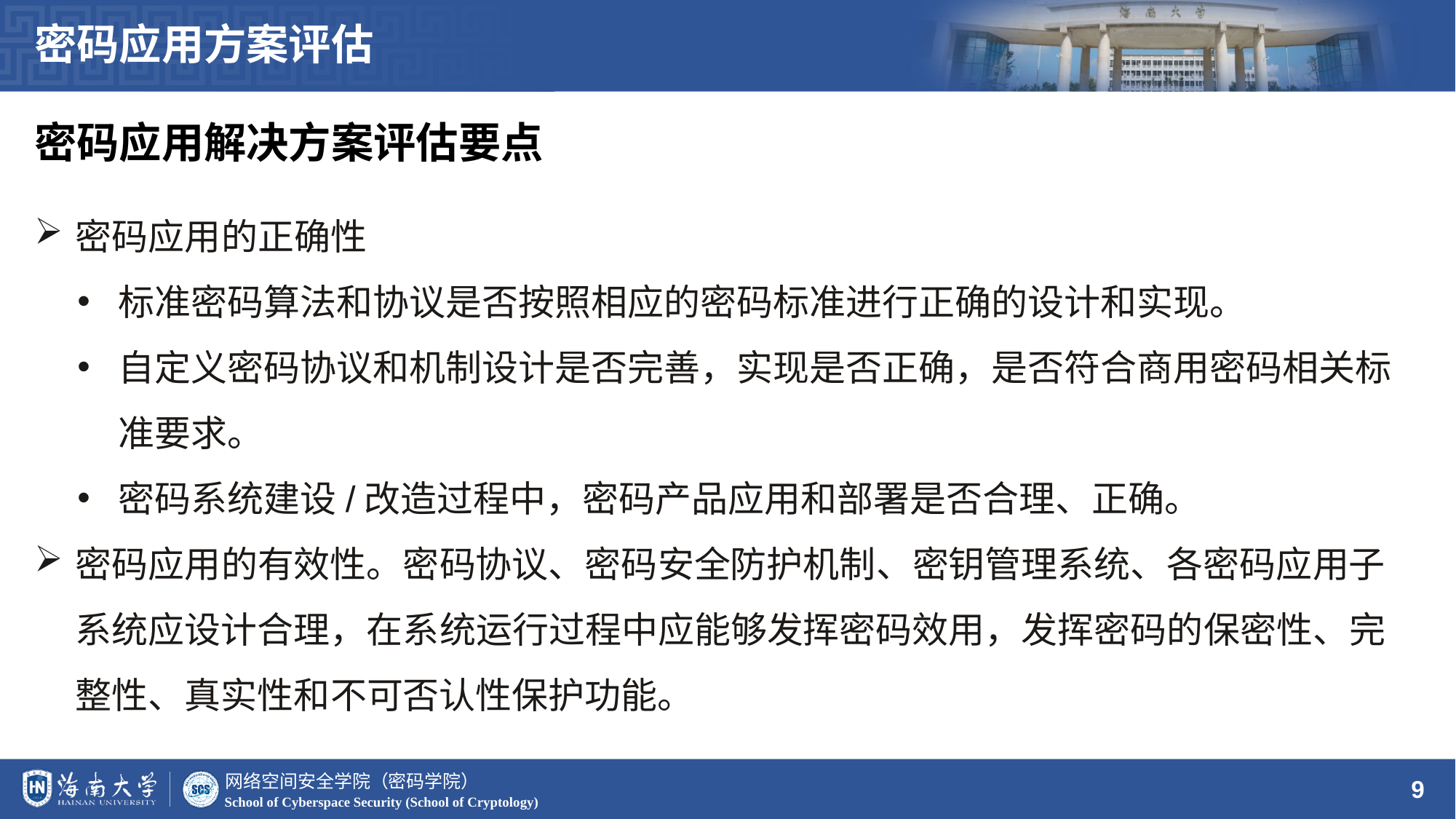

密码应用方案评估
密码应用解决方案评估要点
密码应用的正确性
标准密码算法和协议是否按照相应的密码标准进行正确的设计和实现。
自定义密码协议和机制设计是否完善，实现是否正确，是否符合商用密码相关标准要求。
密码系统建设/改造过程中，密码产品应用和部署是否合理、正确。
密码应用的有效性。密码协议、密码安全防护机制、密钥管理系统、各密码应用子系统应设计合理，在系统运行过程中应能够发挥密码效用，发挥密码的保密性、完整性、真实性和不可否认性保护功能。
9